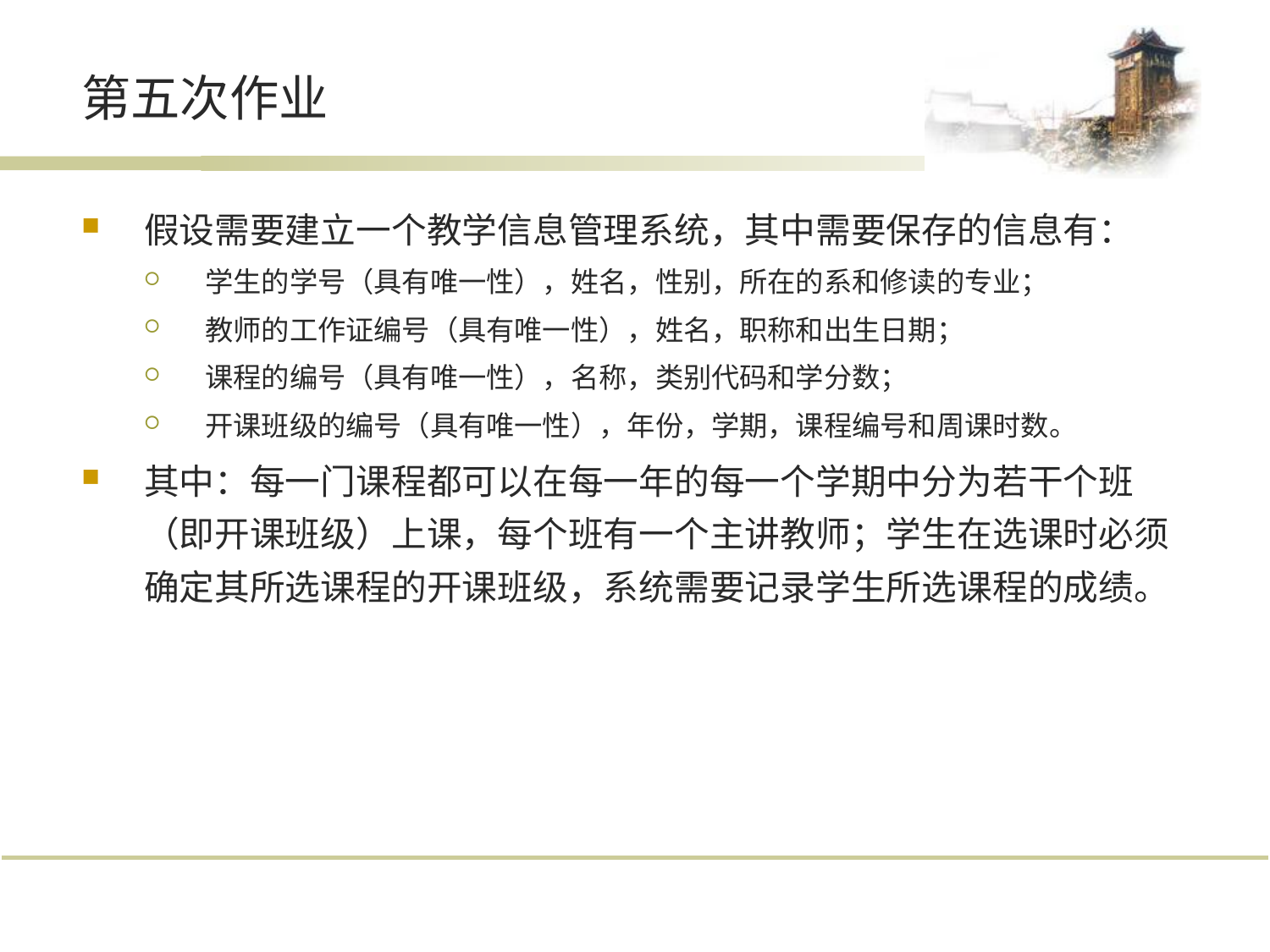

# 第五次作业
假设需要建立一个教学信息管理系统，其中需要保存的信息有：
学生的学号（具有唯一性），姓名，性别，所在的系和修读的专业；
教师的工作证编号（具有唯一性），姓名，职称和出生日期；
课程的编号（具有唯一性），名称，类别代码和学分数；
开课班级的编号（具有唯一性），年份，学期，课程编号和周课时数。
其中：每一门课程都可以在每一年的每一个学期中分为若干个班（即开课班级）上课，每个班有一个主讲教师；学生在选课时必须确定其所选课程的开课班级，系统需要记录学生所选课程的成绩。